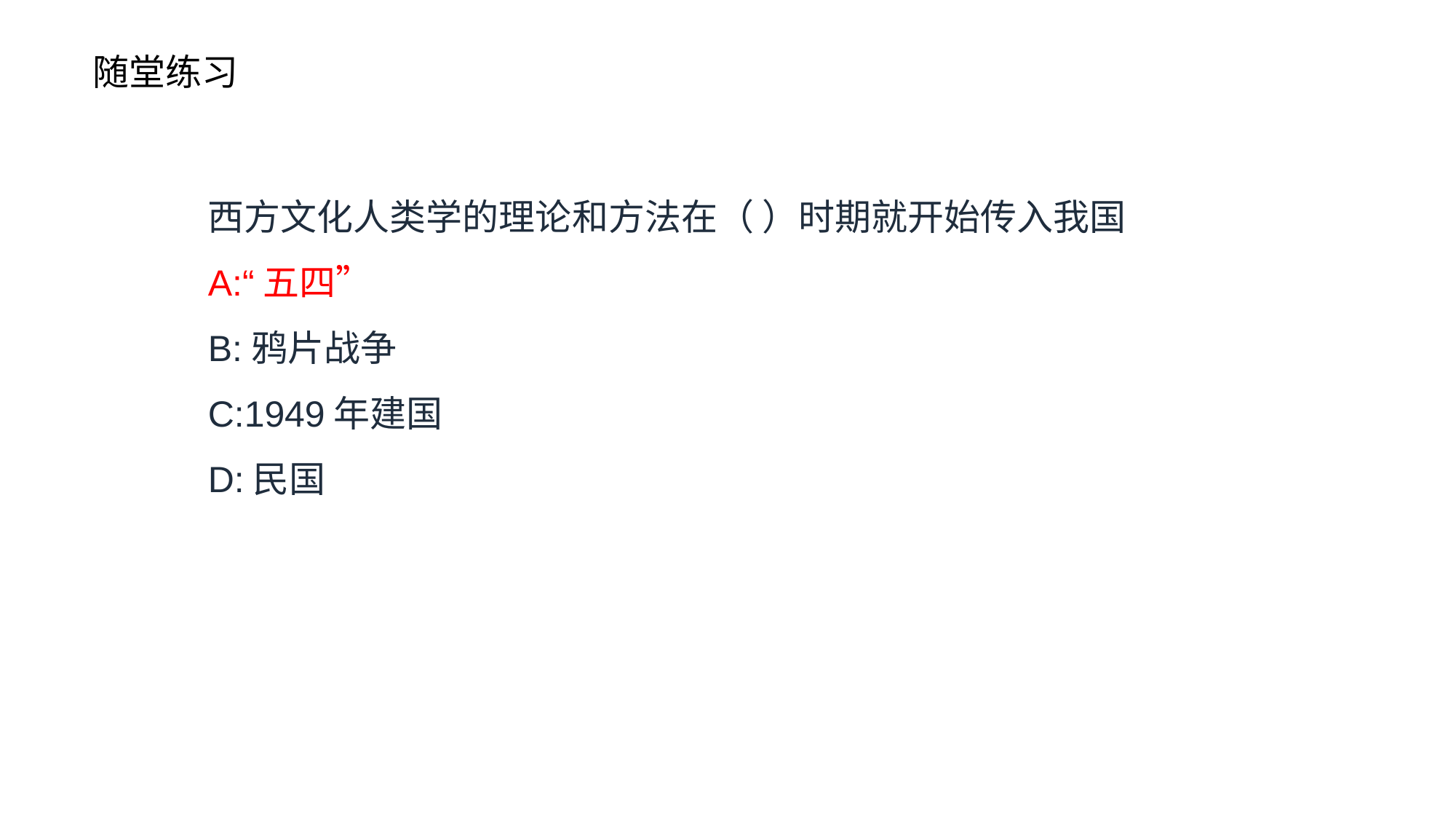

随堂练习
西方文化人类学的理论和方法在（ ）时期就开始传入我国
A:“五四”
B:鸦片战争
C:1949年建国
D:民国